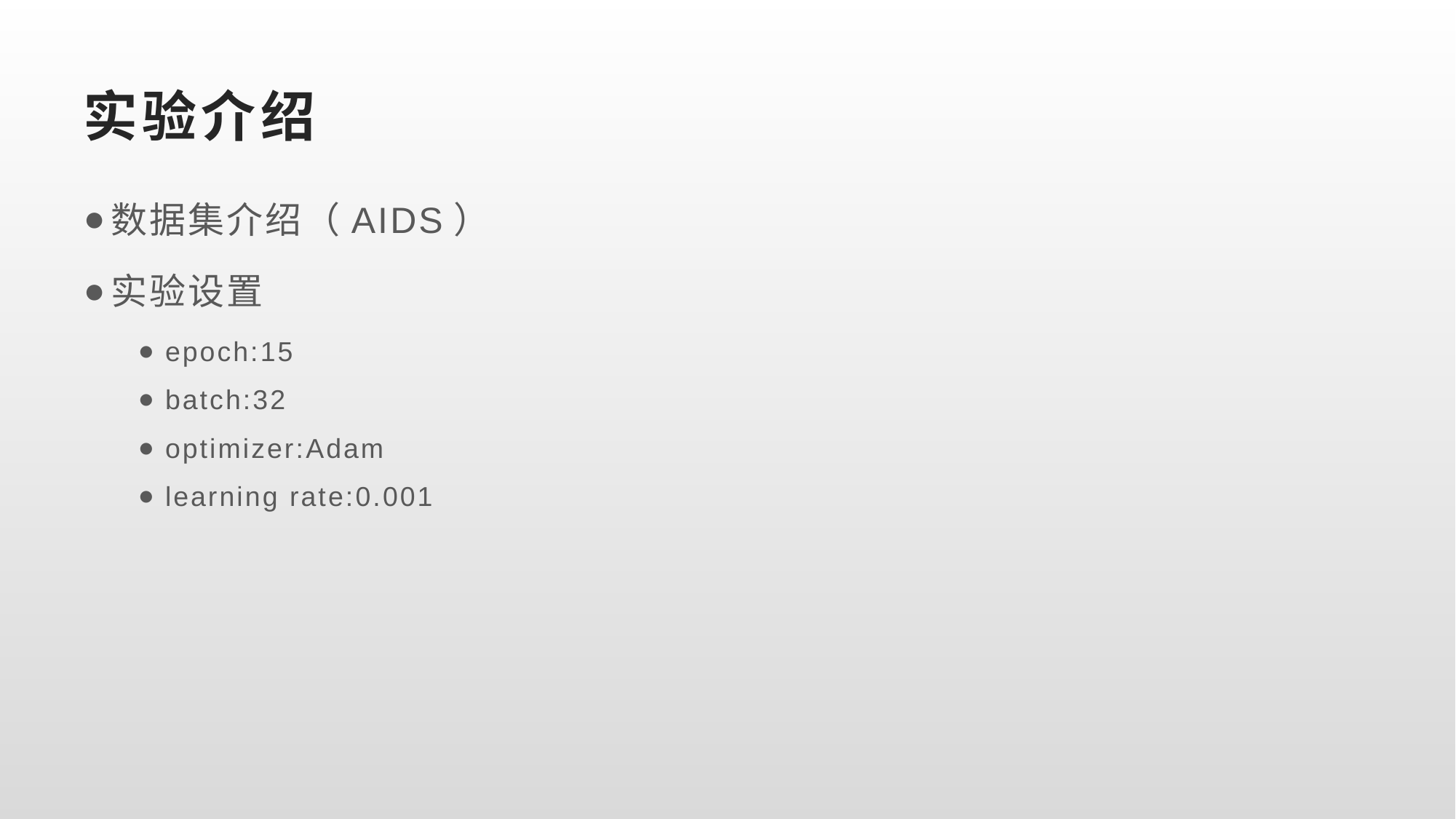

# 实验介绍
数据集介绍（AIDS）
实验设置
epoch:15
batch:32
optimizer:Adam
learning rate:0.001